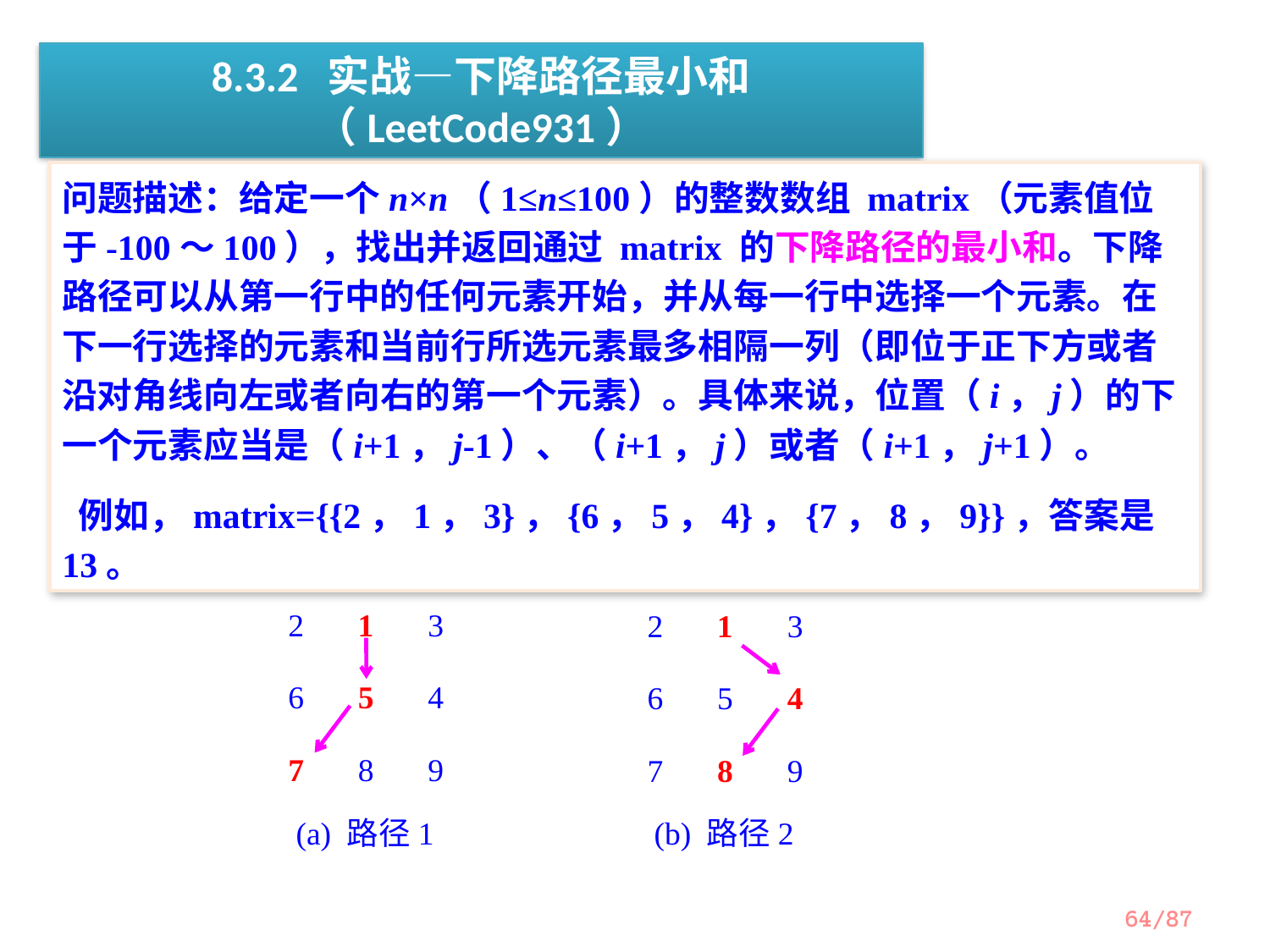

8.3.2  实战—下降路径最小和（LeetCode931）
问题描述：给定一个n×n（1≤n≤100）的整数数组 matrix（元素值位于-100～100），找出并返回通过 matrix 的下降路径的最小和。下降路径可以从第一行中的任何元素开始，并从每一行中选择一个元素。在下一行选择的元素和当前行所选元素最多相隔一列（即位于正下方或者沿对角线向左或者向右的第一个元素）。具体来说，位置（i，j）的下一个元素应当是（i+1，j-1）、（i+1，j）或者（i+1，j+1）。
 例如，matrix={{2，1，3}，{6，5，4}，{7，8，9}}，答案是13。
2
1
3
2
1
3

6
5
4
6
5
4

7
8
9
7
8
9
(a) 路径1
(b) 路径2
64/87